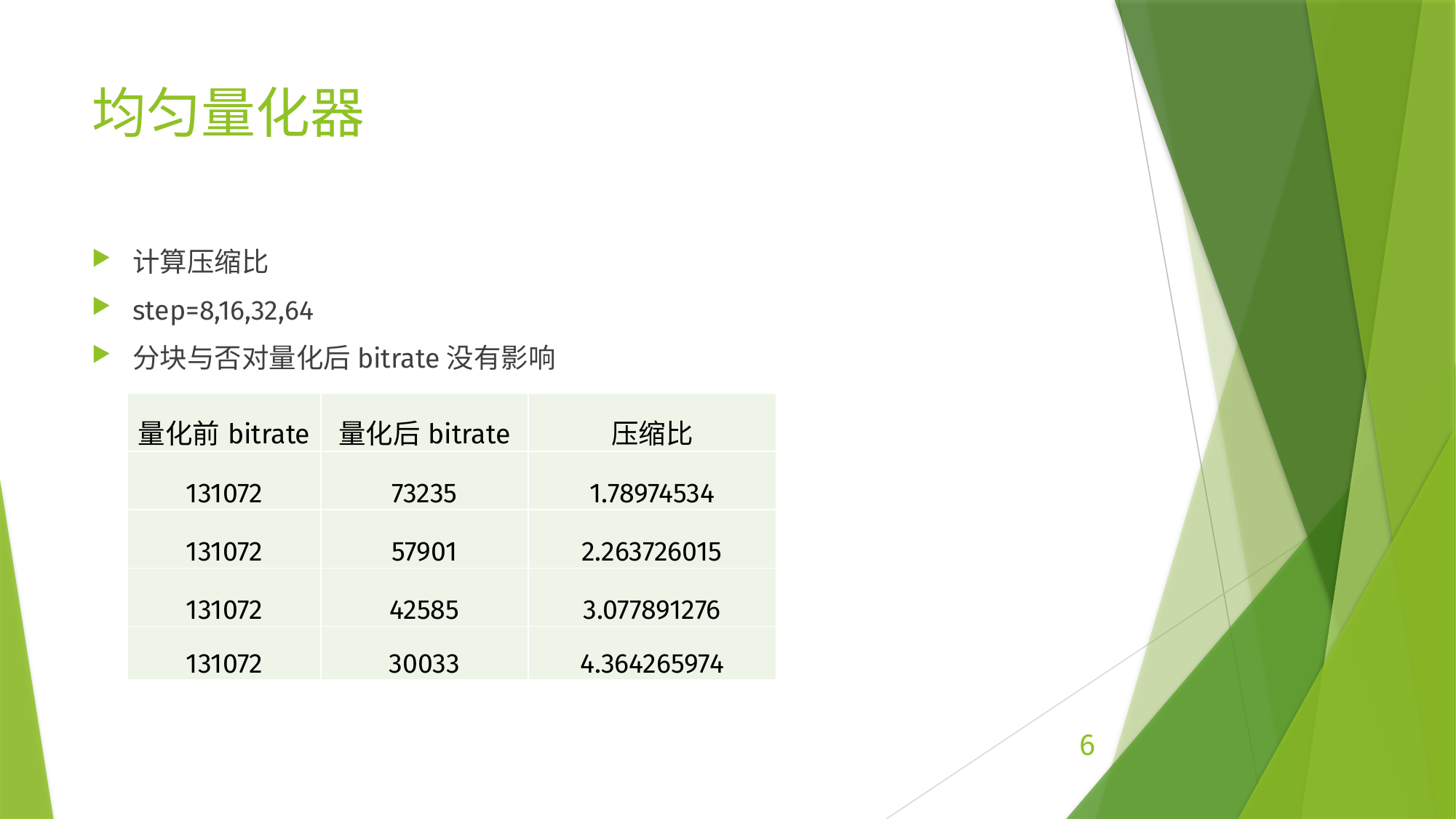

# 均匀量化器
计算压缩比
step=8,16,32,64
分块与否对量化后bitrate没有影响
| 量化前bitrate | 量化后bitrate | 压缩比 |
| --- | --- | --- |
| 131072 | 73235 | 1.78974534 |
| 131072 | 57901 | 2.263726015 |
| 131072 | 42585 | 3.077891276 |
| 131072 | 30033 | 4.364265974 |
6